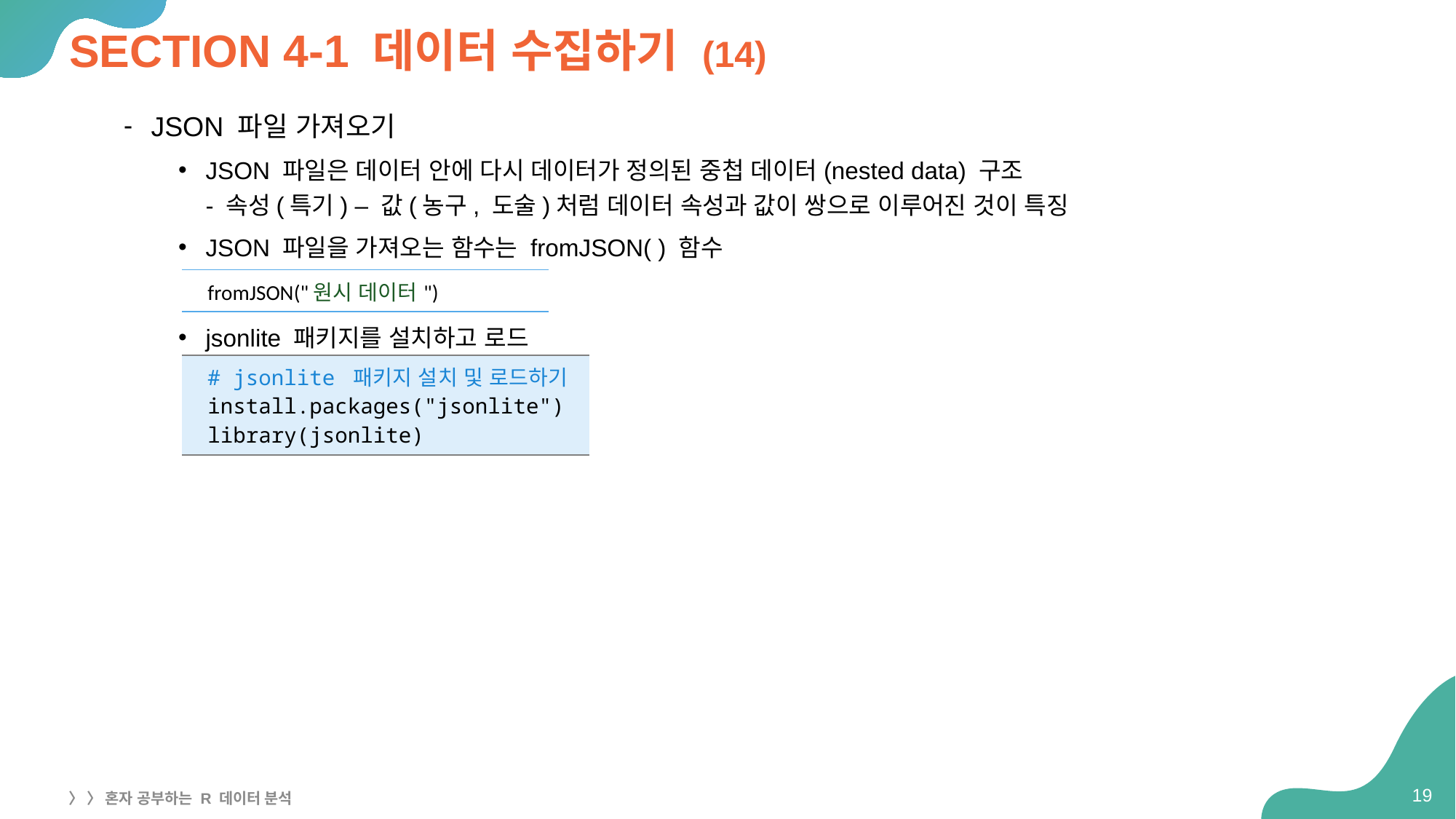

# SECTION 4-1 데이터 수집하기 (14)
JSON 파일 가져오기
JSON 파일은 데이터 안에 다시 데이터가 정의된 중첩 데이터(nested data) 구조
- 속성(특기) – 값(농구, 도술)처럼 데이터 속성과 값이 쌍으로 이루어진 것이 특징
JSON 파일을 가져오는 함수는 fromJSON( ) 함수

jsonlite 패키지를 설치하고 로드
| fromJSON("원시 데이터") |
| --- |
| # jsonlite 패키지 설치 및 로드하기 install.packages("jsonlite") library(jsonlite) |
| --- |
19
〉 〉 혼자 공부하는 R 데이터 분석